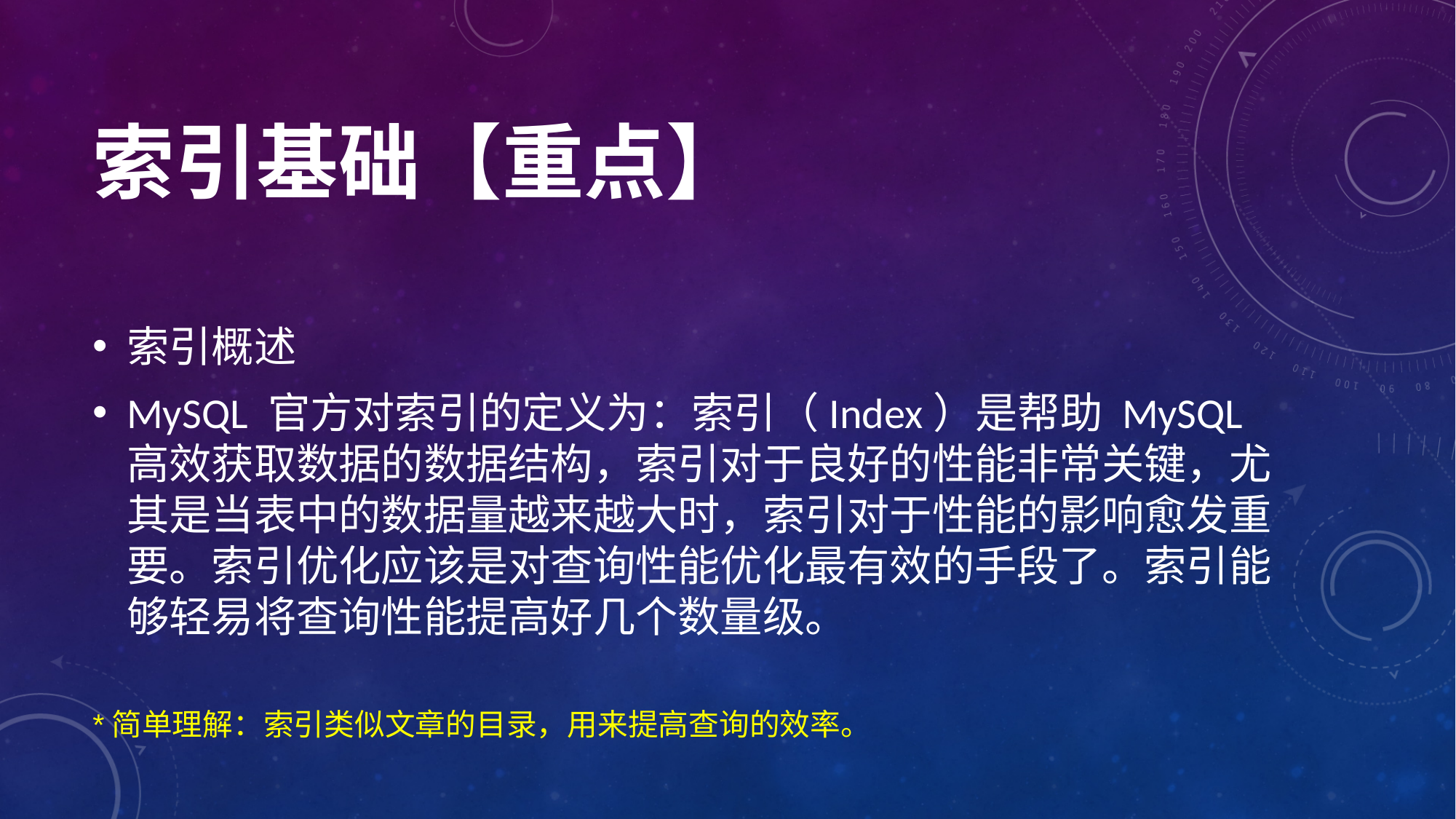

# 索引基础【重点】
索引概述
MySQL 官方对索引的定义为：索引（Index）是帮助 MySQL 高效获取数据的数据结构，索引对于良好的性能非常关键，尤其是当表中的数据量越来越大时，索引对于性能的影响愈发重要。索引优化应该是对查询性能优化最有效的手段了。索引能够轻易将查询性能提高好几个数量级。
*简单理解：索引类似文章的目录，用来提高查询的效率。